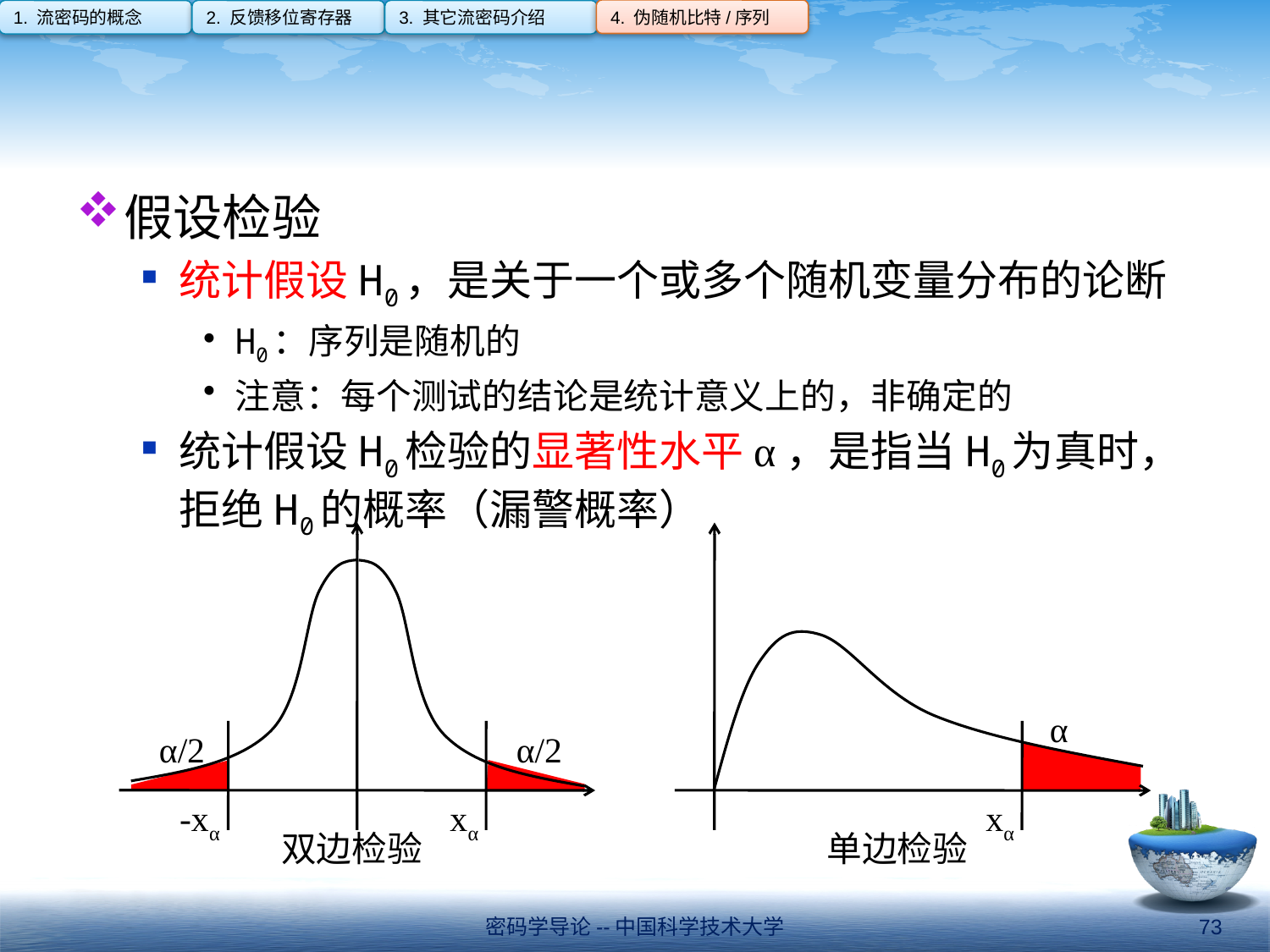

4. 伪随机比特/序列
1. 流密码的概念
2. 反馈移位寄存器
3. 其它流密码介绍
#
假设检验
统计假设H0，是关于一个或多个随机变量分布的论断
H0：序列是随机的
注意：每个测试的结论是统计意义上的，非确定的
统计假设H0检验的显著性水平α，是指当H0为真时，拒绝H0的概率（漏警概率）

α/2
α/2

-xα
xα

α

xα
双边检验
单边检验
密码学导论--中国科学技术大学
73